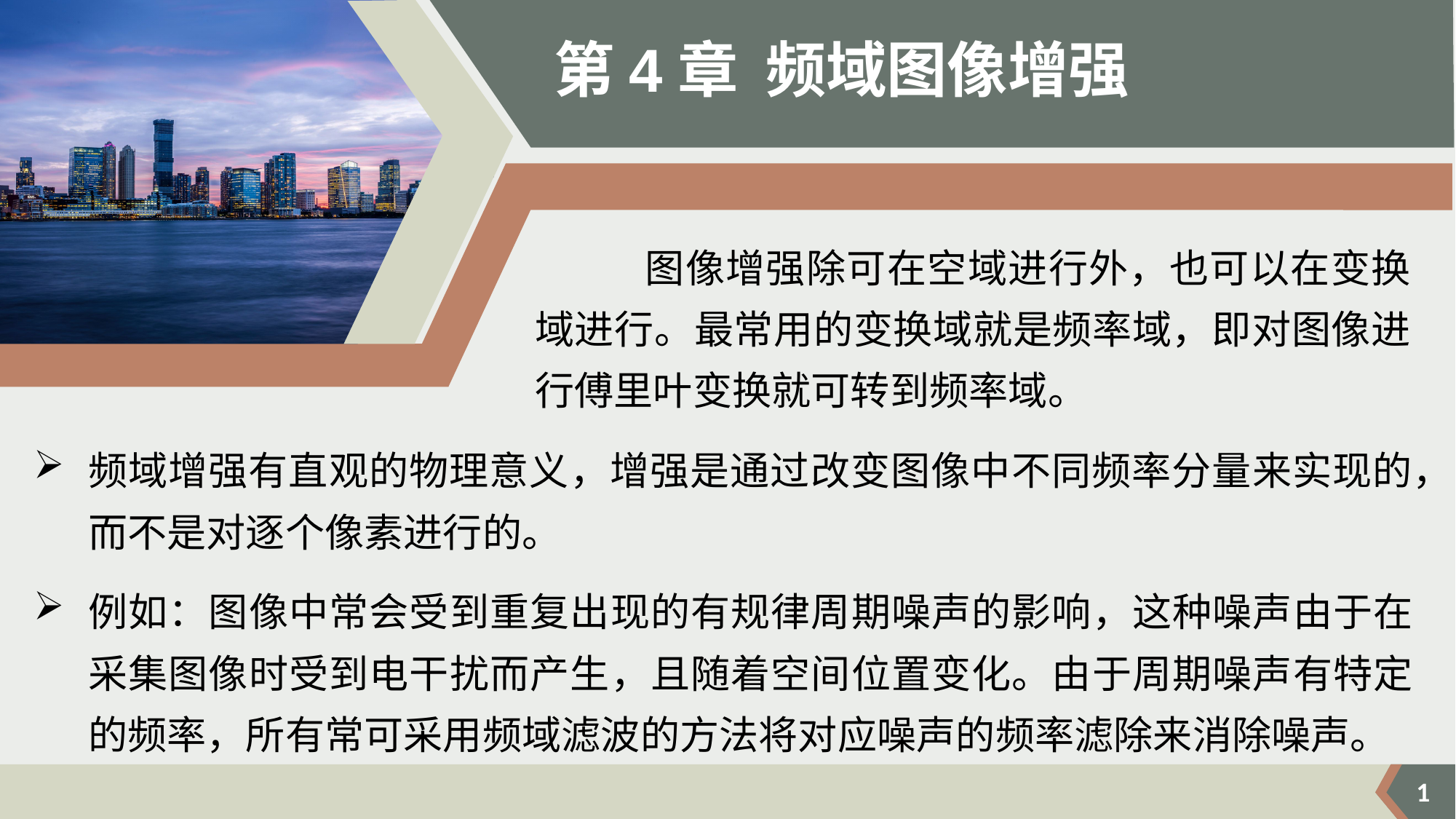

第4章  频域图像增强

	图像增强除可在空域进行外，也可以在变换域进行。最常用的变换域就是频率域，即对图像进行傅里叶变换就可转到频率域。
频域增强有直观的物理意义，增强是通过改变图像中不同频率分量来实现的，而不是对逐个像素进行的。
例如：图像中常会受到重复出现的有规律周期噪声的影响，这种噪声由于在采集图像时受到电干扰而产生，且随着空间位置变化。由于周期噪声有特定的频率，所有常可采用频域滤波的方法将对应噪声的频率滤除来消除噪声。